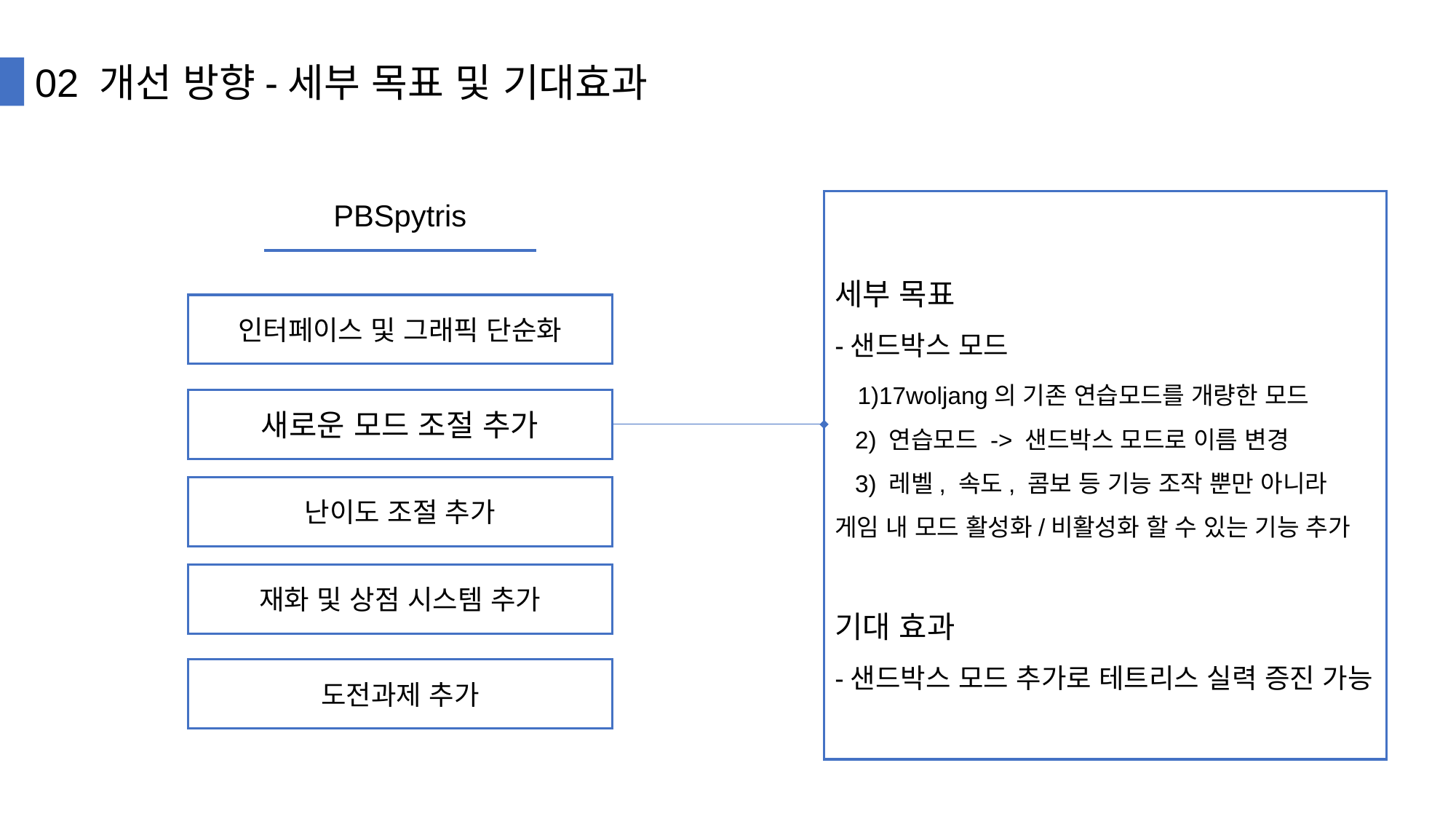

02 개선 방향-세부 목표 및 기대효과

PBSpytris
세부 목표
-샌드박스 모드
   1)17woljang의 기존 연습모드를 개량한 모드
   2) 연습모드 -> 샌드박스 모드로 이름 변경
   3) 레벨, 속도, 콤보 등 기능 조작 뿐만 아니라 게임 내 모드 활성화/비활성화 할 수 있는 기능 추가

기대 효과
-샌드박스 모드 추가로 테트리스 실력 증진 가능
인터페이스 및 그래픽 단순화
새로운 모드 조절 추가
난이도 조절 추가
재화 및 상점 시스템 추가
도전과제 추가